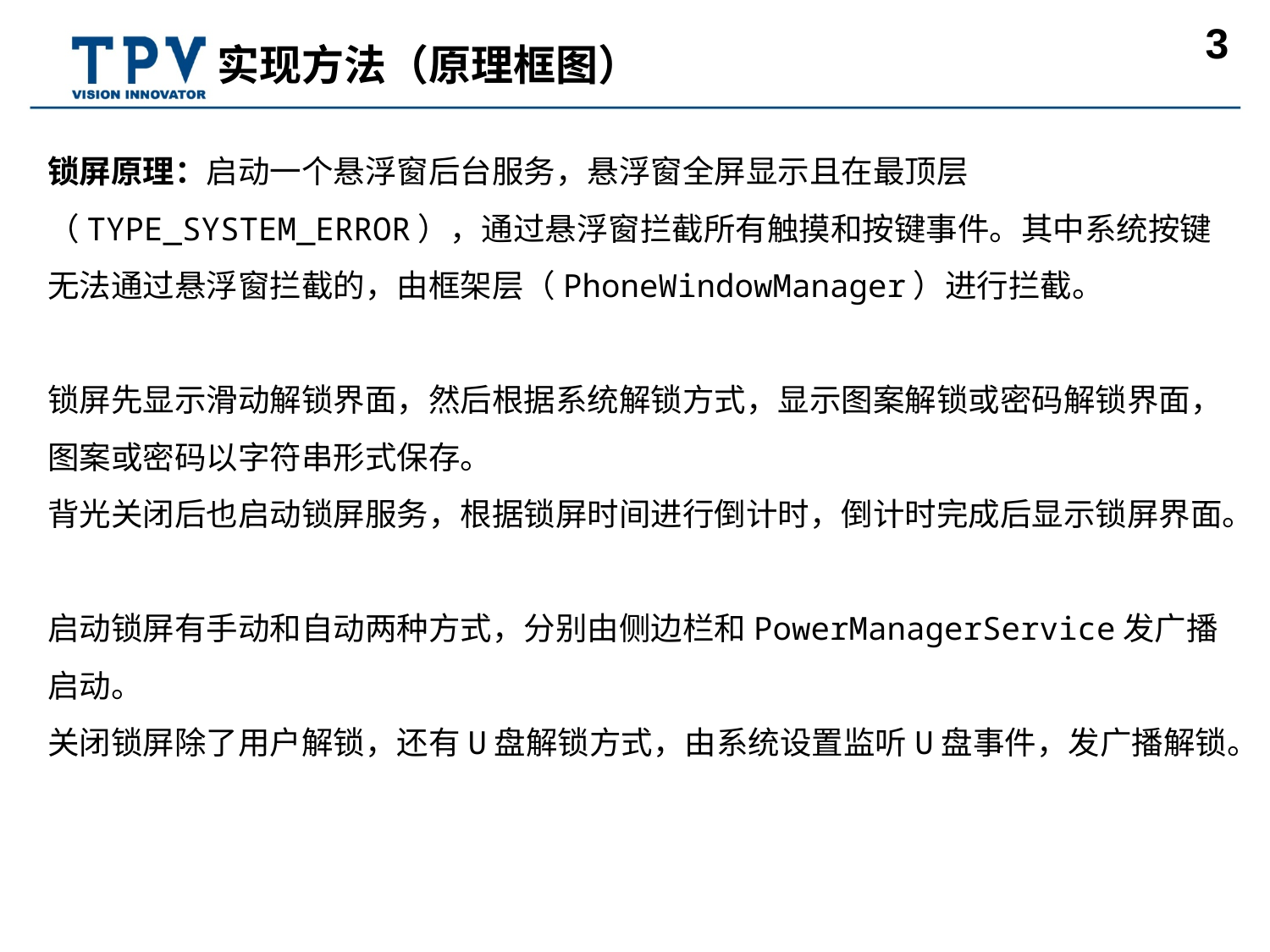

实现方法（原理框图）
锁屏原理：启动一个悬浮窗后台服务，悬浮窗全屏显示且在最顶层（TYPE_SYSTEM_ERROR），通过悬浮窗拦截所有触摸和按键事件。其中系统按键无法通过悬浮窗拦截的，由框架层（PhoneWindowManager）进行拦截。

锁屏先显示滑动解锁界面，然后根据系统解锁方式，显示图案解锁或密码解锁界面，图案或密码以字符串形式保存。
背光关闭后也启动锁屏服务，根据锁屏时间进行倒计时，倒计时完成后显示锁屏界面。

启动锁屏有手动和自动两种方式，分别由侧边栏和PowerManagerService发广播启动。
关闭锁屏除了用户解锁，还有U盘解锁方式，由系统设置监听U盘事件，发广播解锁。